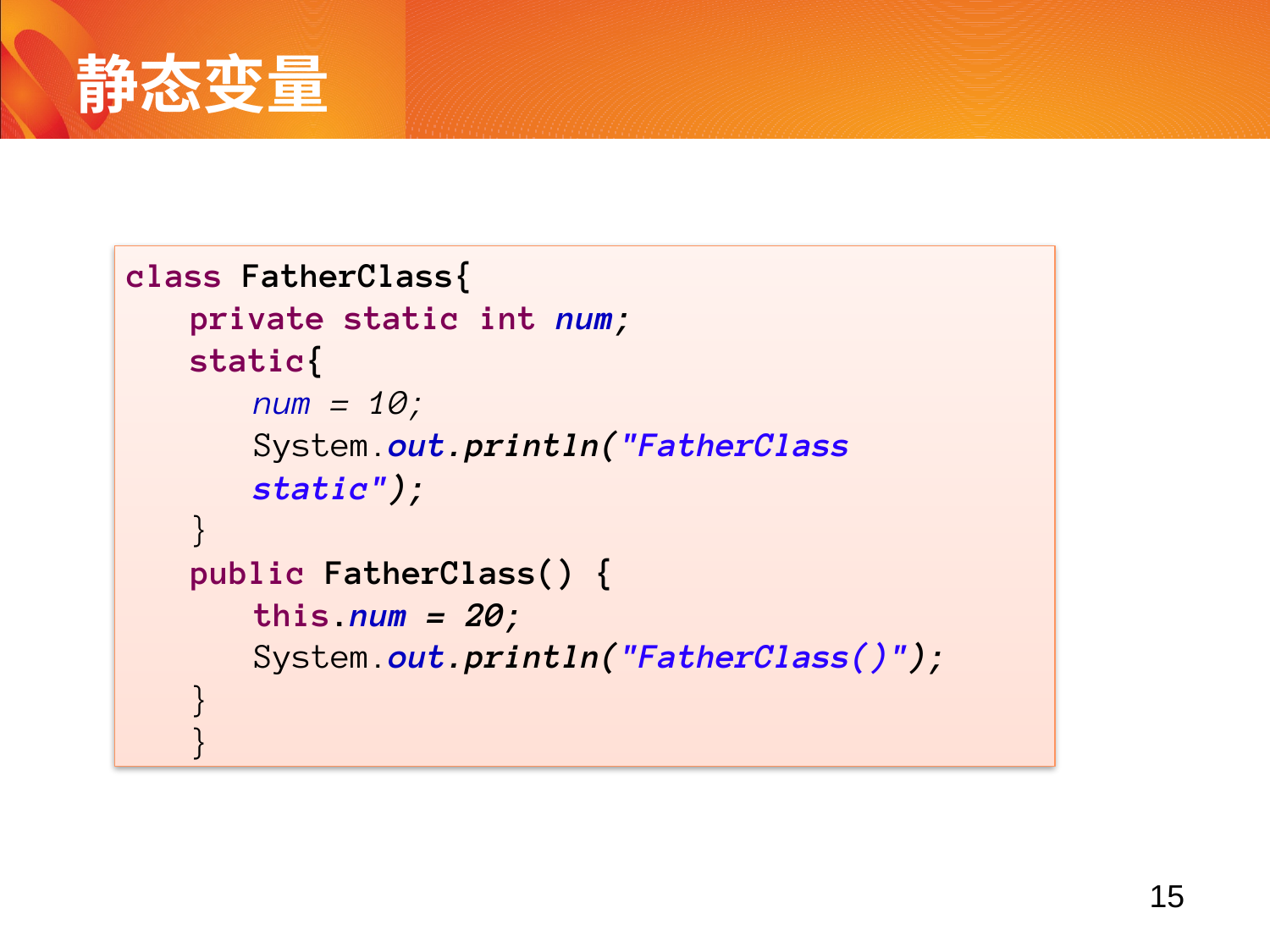

# 静态变量

class FatherClass{
private static int num;
static{
num = 10;
System.out.println("FatherClass static");
}
public FatherClass() {
this.num = 20;
System.out.println("FatherClass()");
}
}